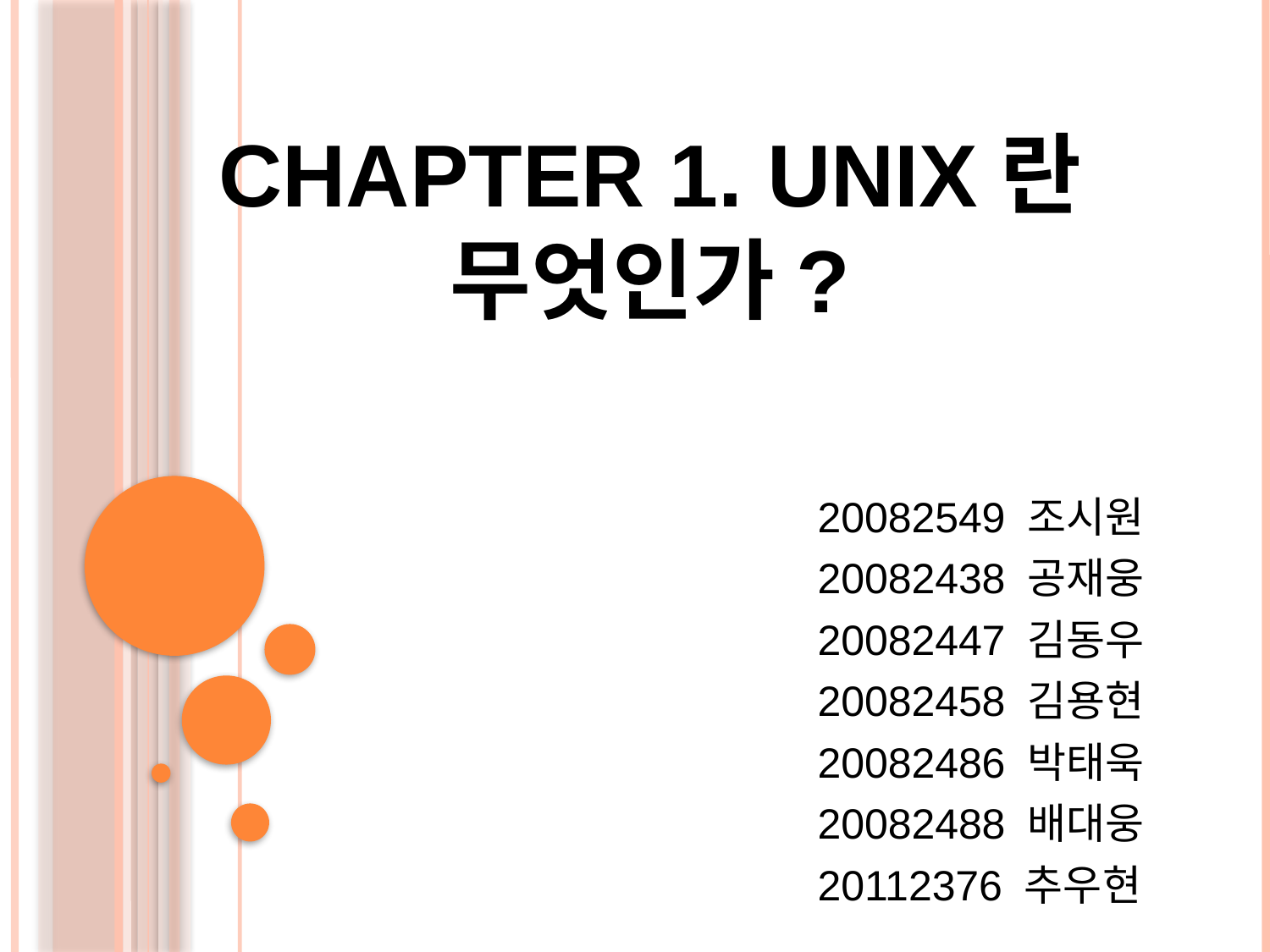

# Chapter 1. Unix란 무엇인가?
20082549 조시원
20082438 공재웅
20082447 김동우
20082458 김용현
20082486 박태욱
20082488 배대웅
20112376 추우현